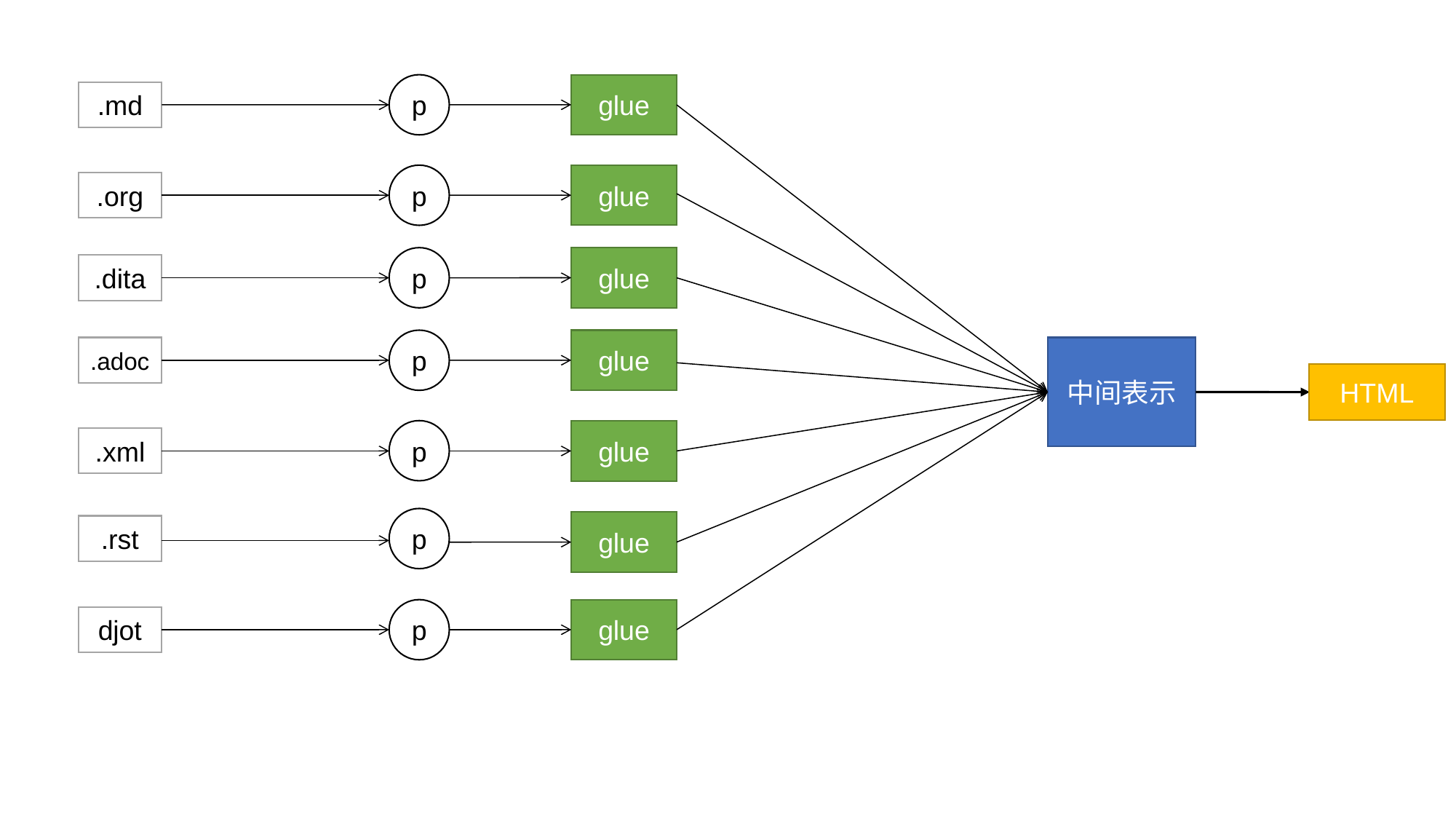

p
glue
.md
p
glue
.org
p
glue
.dita
p
glue
.adoc
中间表示
HTML
p
glue
.xml
p
glue
.rst
p
glue
djot